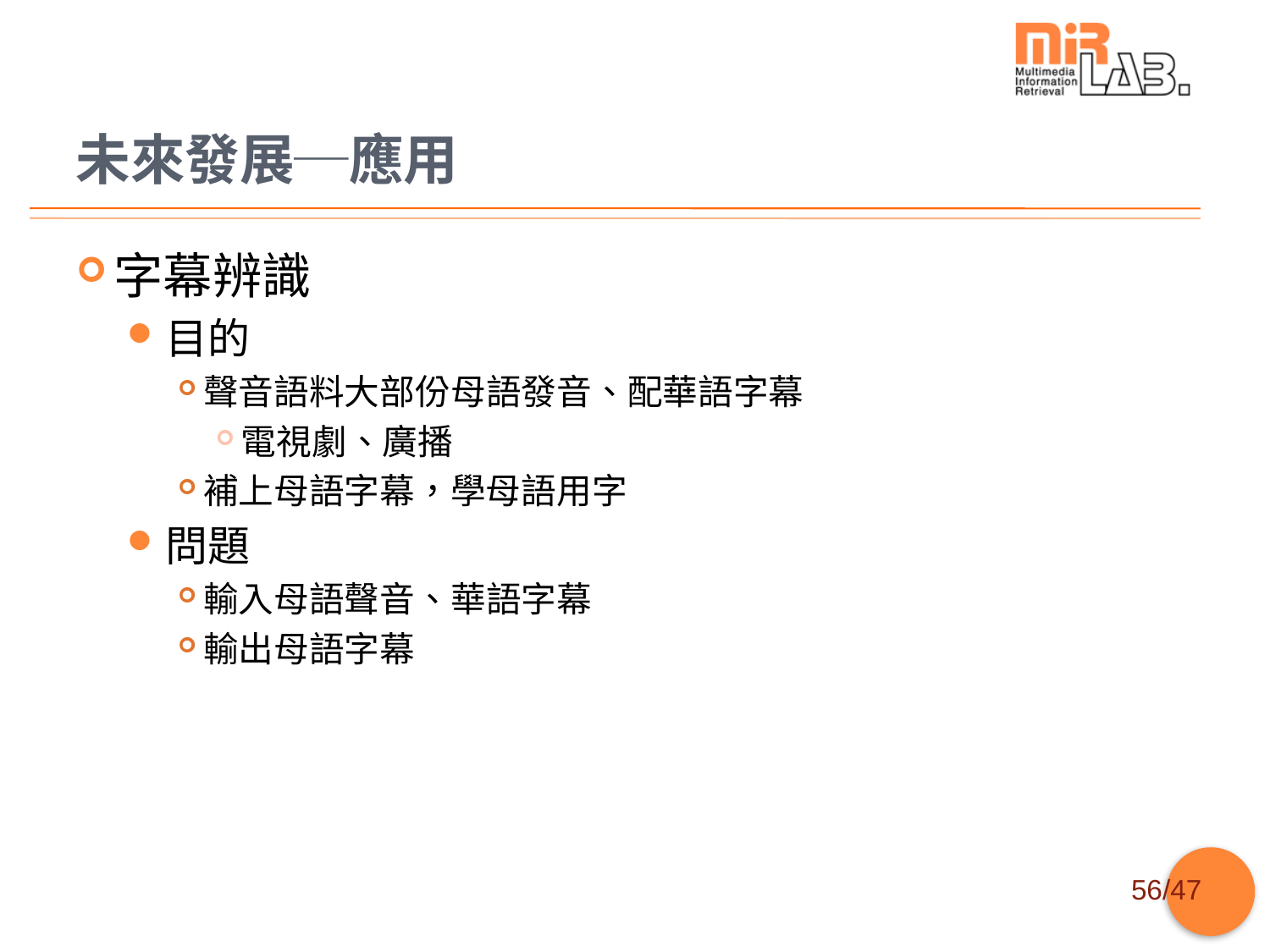

# 未來發展─應用
字幕辨識
目的
聲音語料大部份母語發音、配華語字幕
電視劇、廣播
補上母語字幕，學母語用字
問題
輸入母語聲音、華語字幕
輸出母語字幕